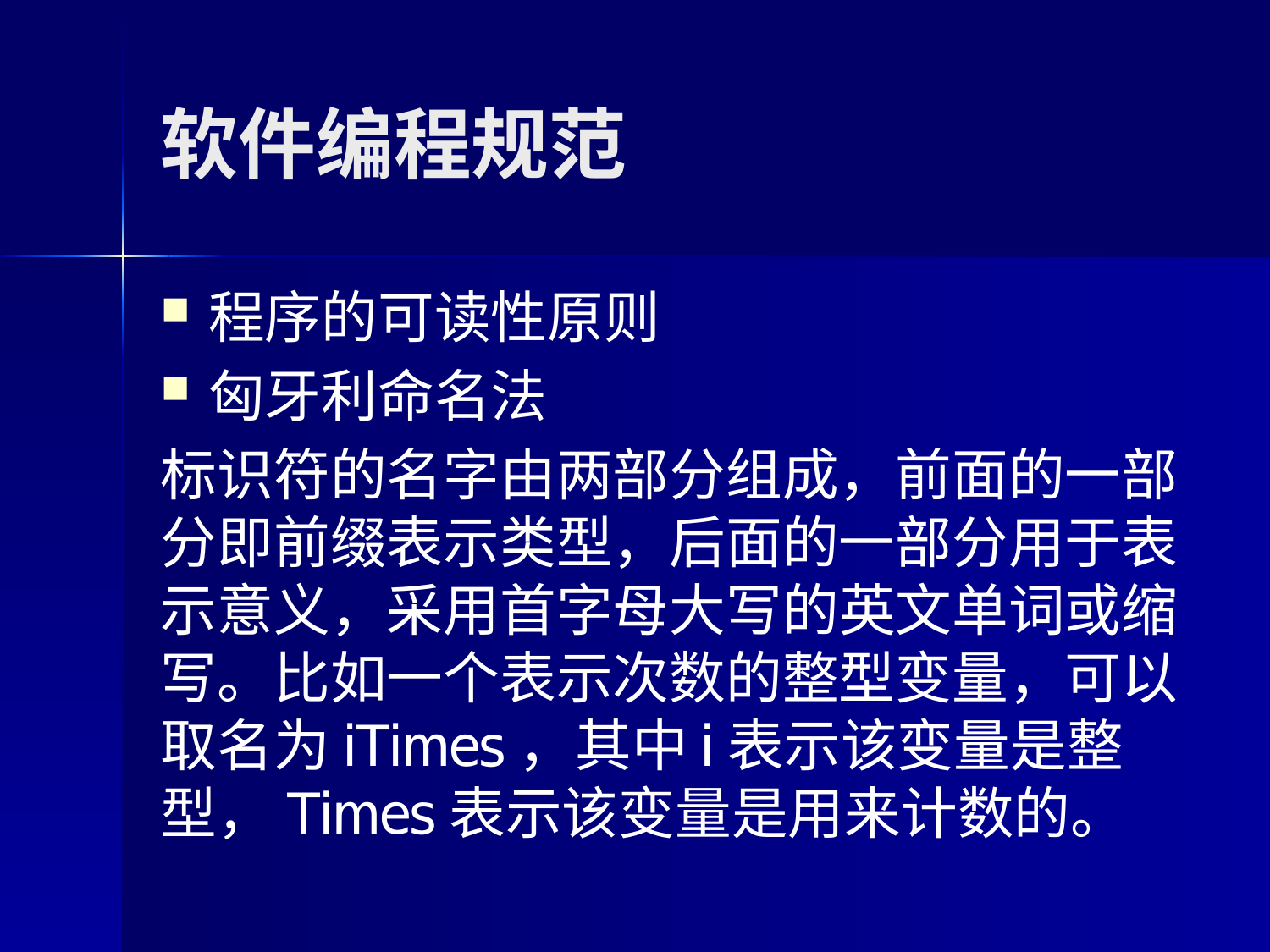

# 软件编程规范
程序的可读性原则
匈牙利命名法
标识符的名字由两部分组成，前面的一部分即前缀表示类型，后面的一部分用于表示意义，采用首字母大写的英文单词或缩写。比如一个表示次数的整型变量，可以取名为iTimes，其中i表示该变量是整型，Times表示该变量是用来计数的。